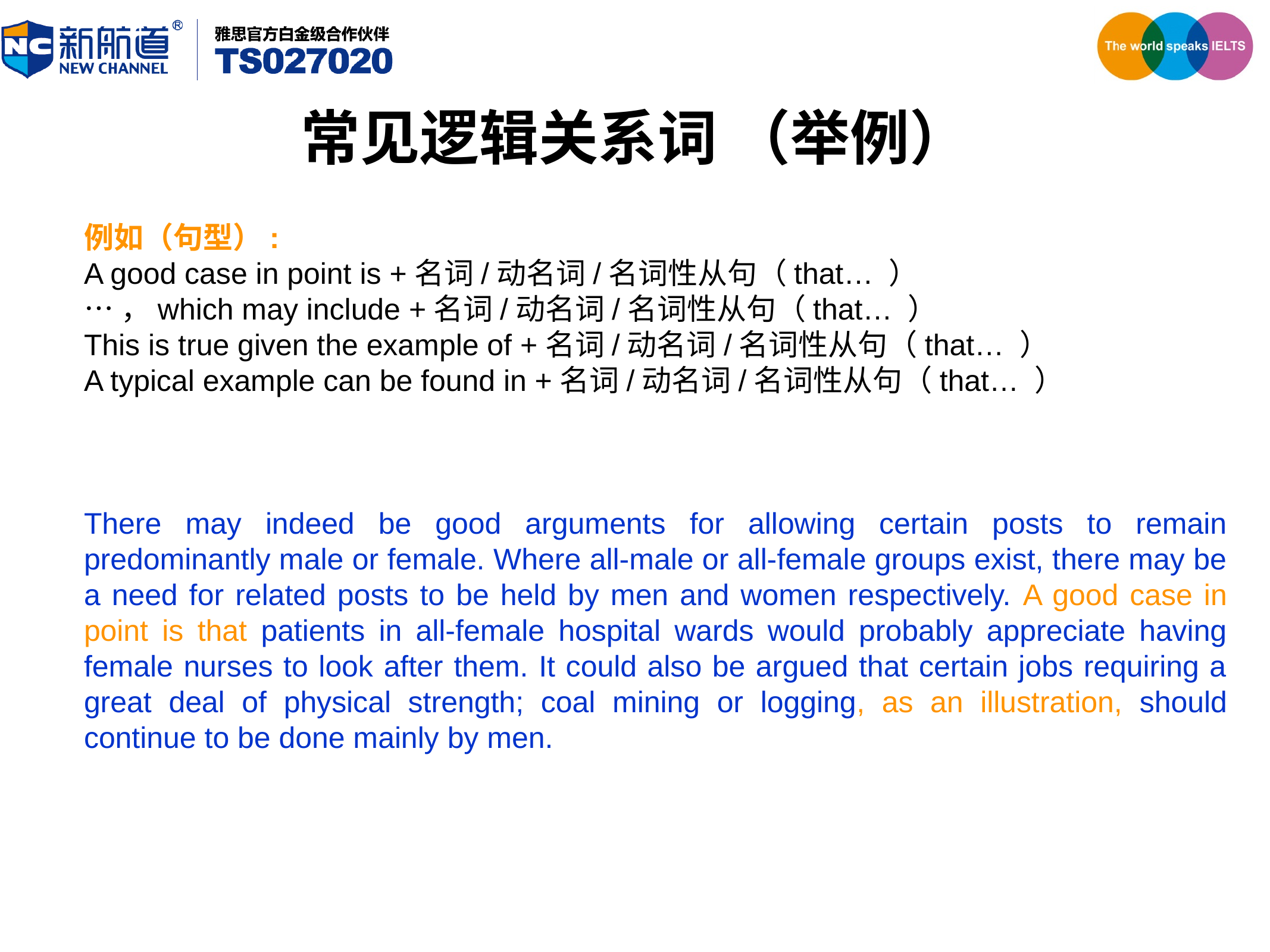

常见逻辑关系词 （举例）
例如（句型）:
A good case in point is +名词/动名词/名词性从句（that… ）
…，which may include +名词/动名词/名词性从句（that… ）
This is true given the example of +名词/动名词/名词性从句（that… ）
A typical example can be found in +名词/动名词/名词性从句（that… ）

There may indeed be good arguments for allowing certain posts to remain predominantly male or female. Where all-male or all-female groups exist, there may be a need for related posts to be held by men and women respectively. A good case in point is that patients in all-female hospital wards would probably appreciate having female nurses to look after them. It could also be argued that certain jobs requiring a great deal of physical strength; coal mining or logging, as an illustration, should continue to be done mainly by men.